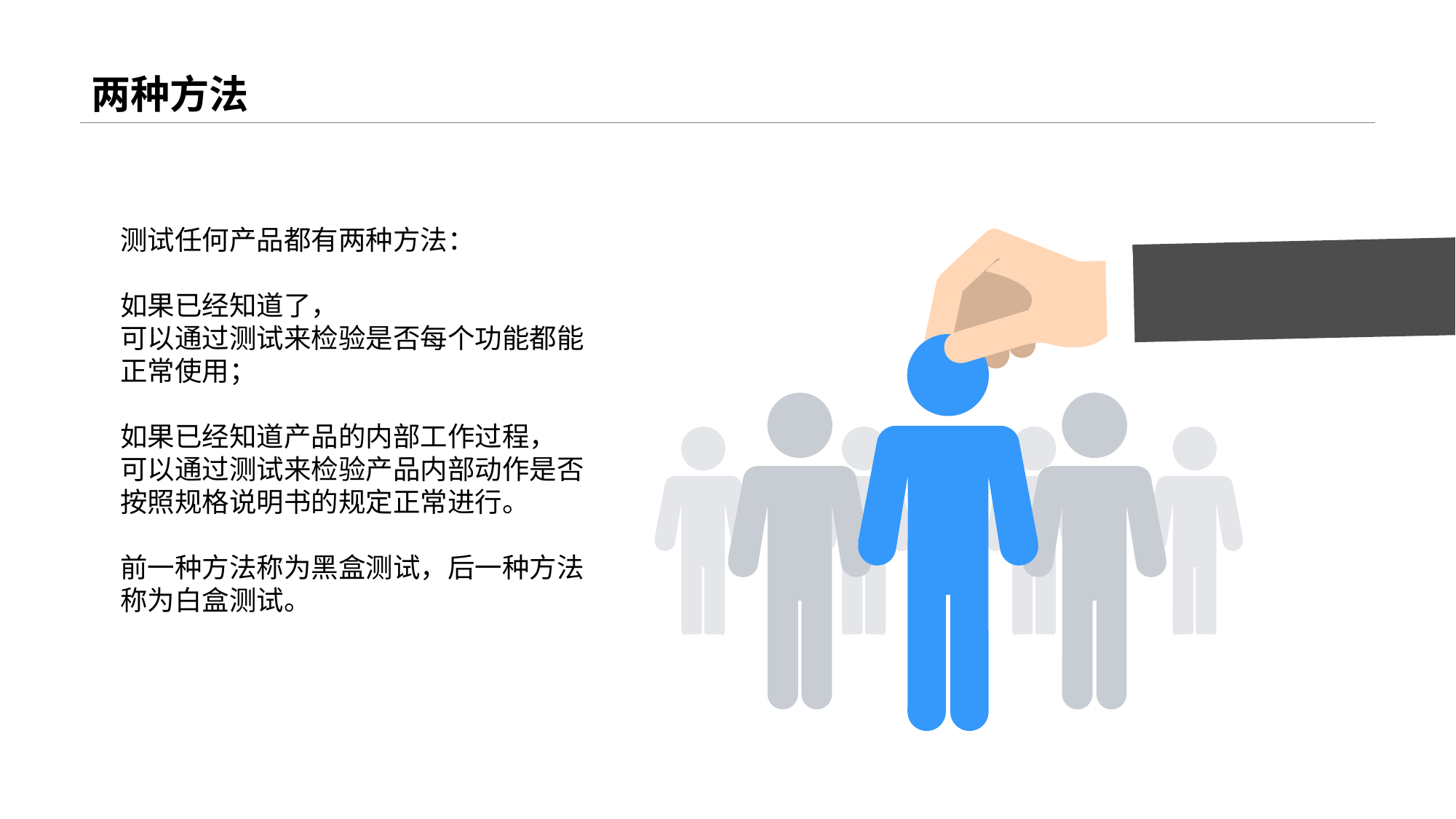

# 两种方法
测试任何产品都有两种方法：

如果已经知道了，
可以通过测试来检验是否每个功能都能正常使用；

如果已经知道产品的内部工作过程，
可以通过测试来检验产品内部动作是否按照规格说明书的规定正常进行。

前一种方法称为黑盒测试，后一种方法称为白盒测试。